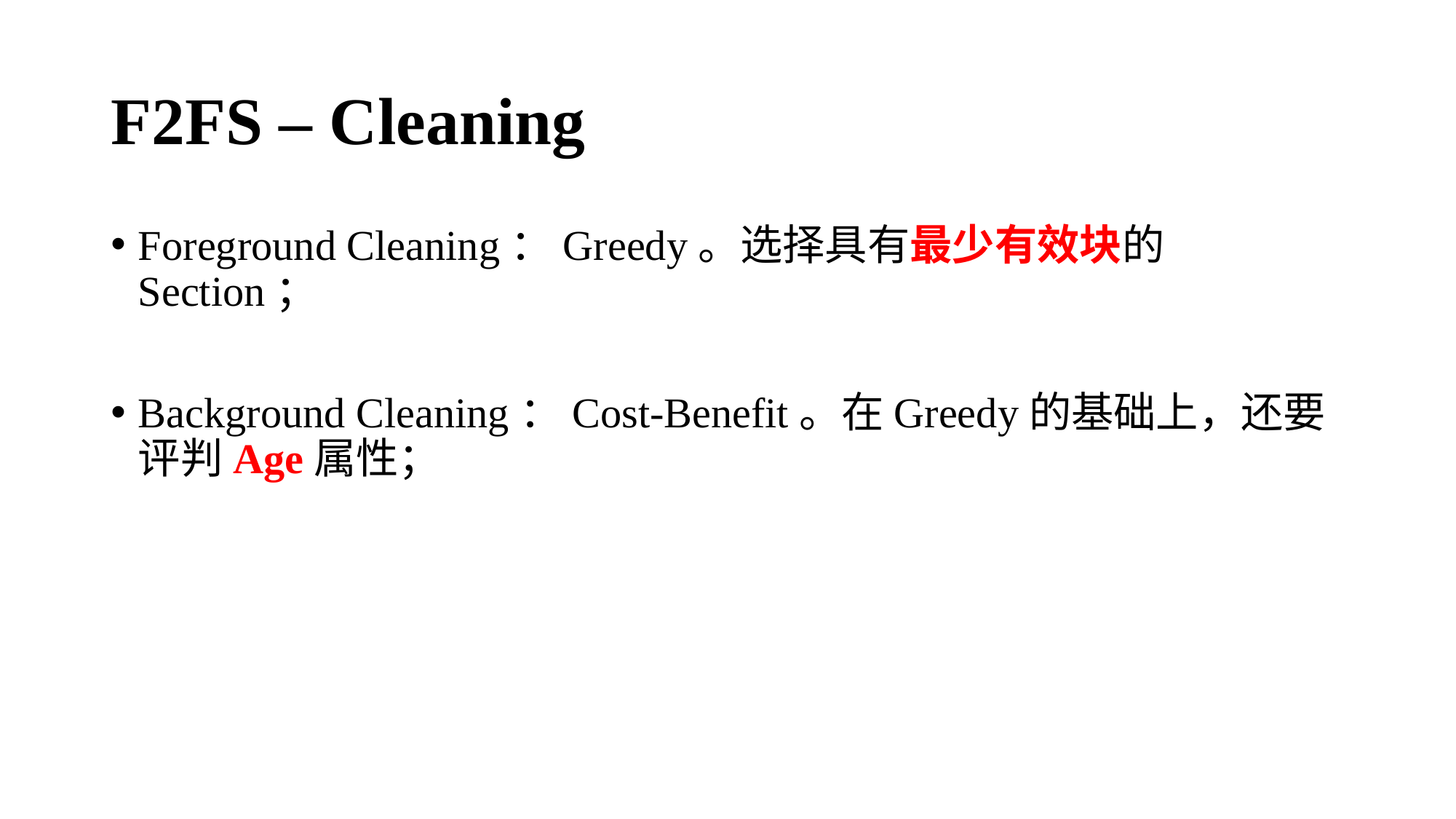

# F2FS – Cleaning
Foreground Cleaning：Greedy。选择具有最少有效块的Section；

Background Cleaning：Cost-Benefit。在Greedy的基础上，还要评判Age属性；